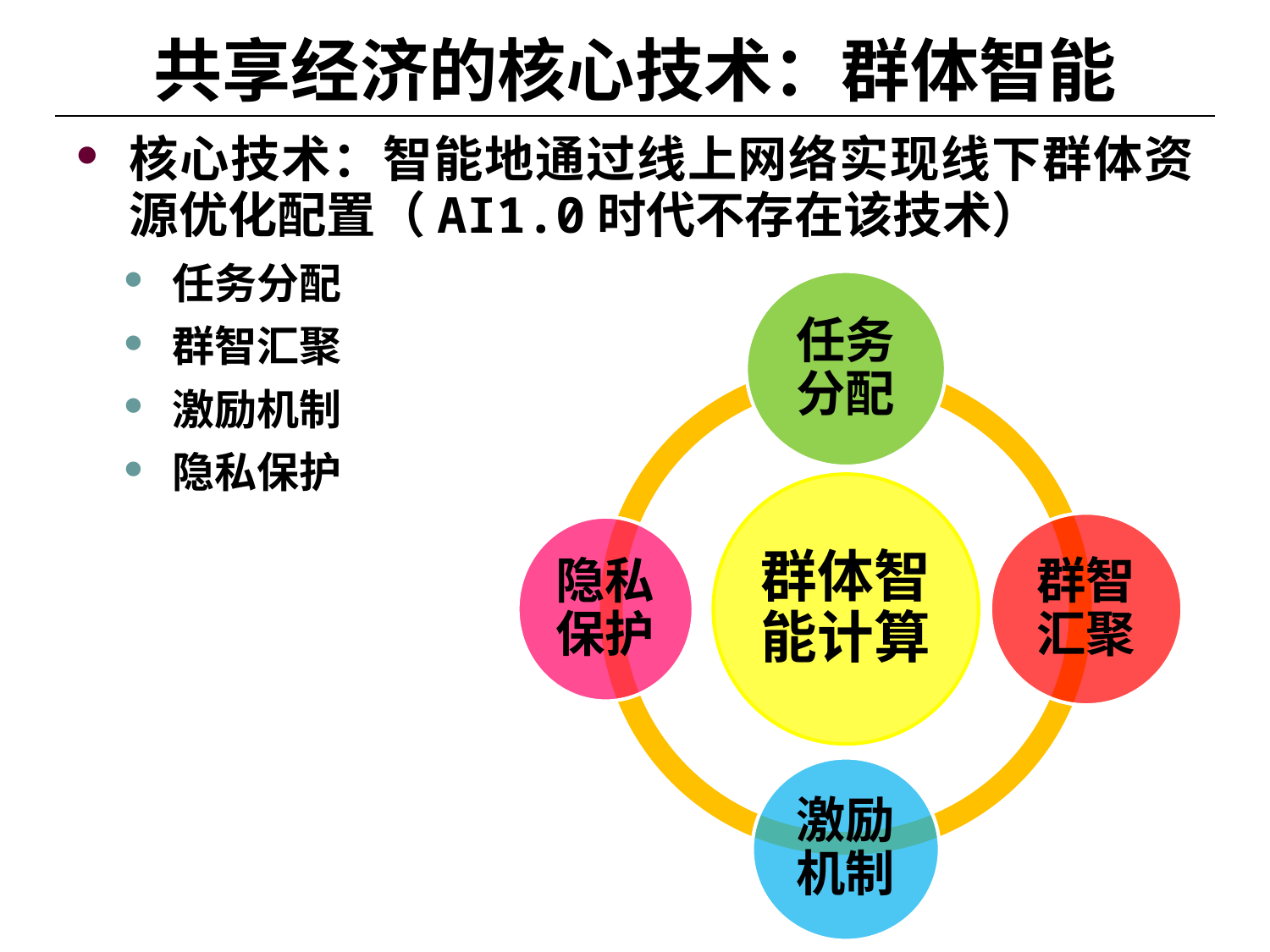

6
# 共享经济的核心技术：群体智能
核心技术：智能地通过线上网络实现线下群体资源优化配置（AI1.0时代不存在该技术）
任务分配
群智汇聚
激励机制
隐私保护
群体智能计算
任务分配
群智汇聚
激励机制
隐私保护